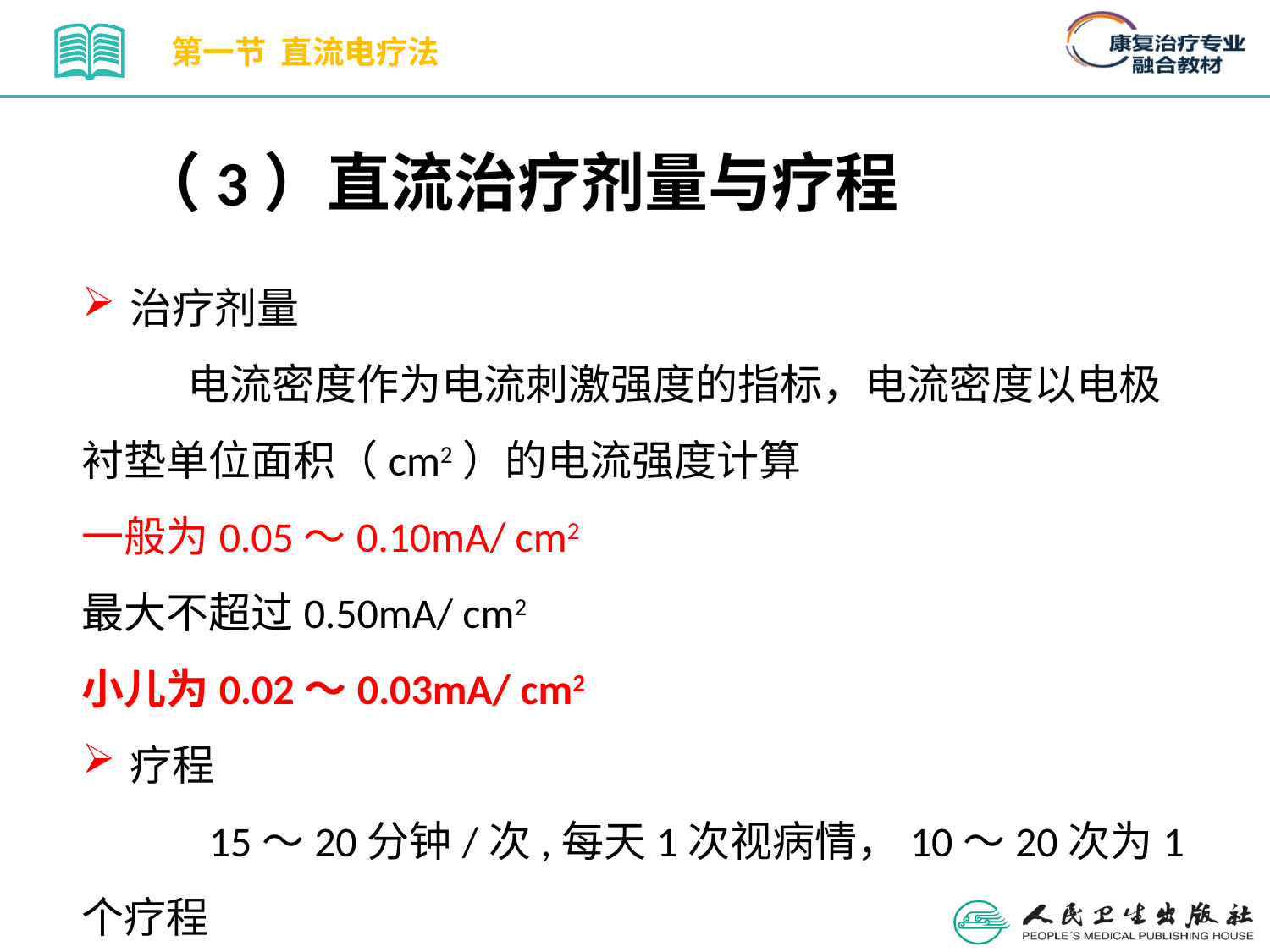

第一节  直流电疗法
（3）直流治疗剂量与疗程
治疗剂量
          电流密度作为电流刺激强度的指标，电流密度以电极衬垫单位面积（cm2）的电流强度计算
一般为0.05～0.10mA/ cm2
最大不超过0.50mA/ cm2
小儿为0.02～0.03mA/ cm2
疗程
	15～20分钟/次,每天1次视病情，10～20次为1个疗程